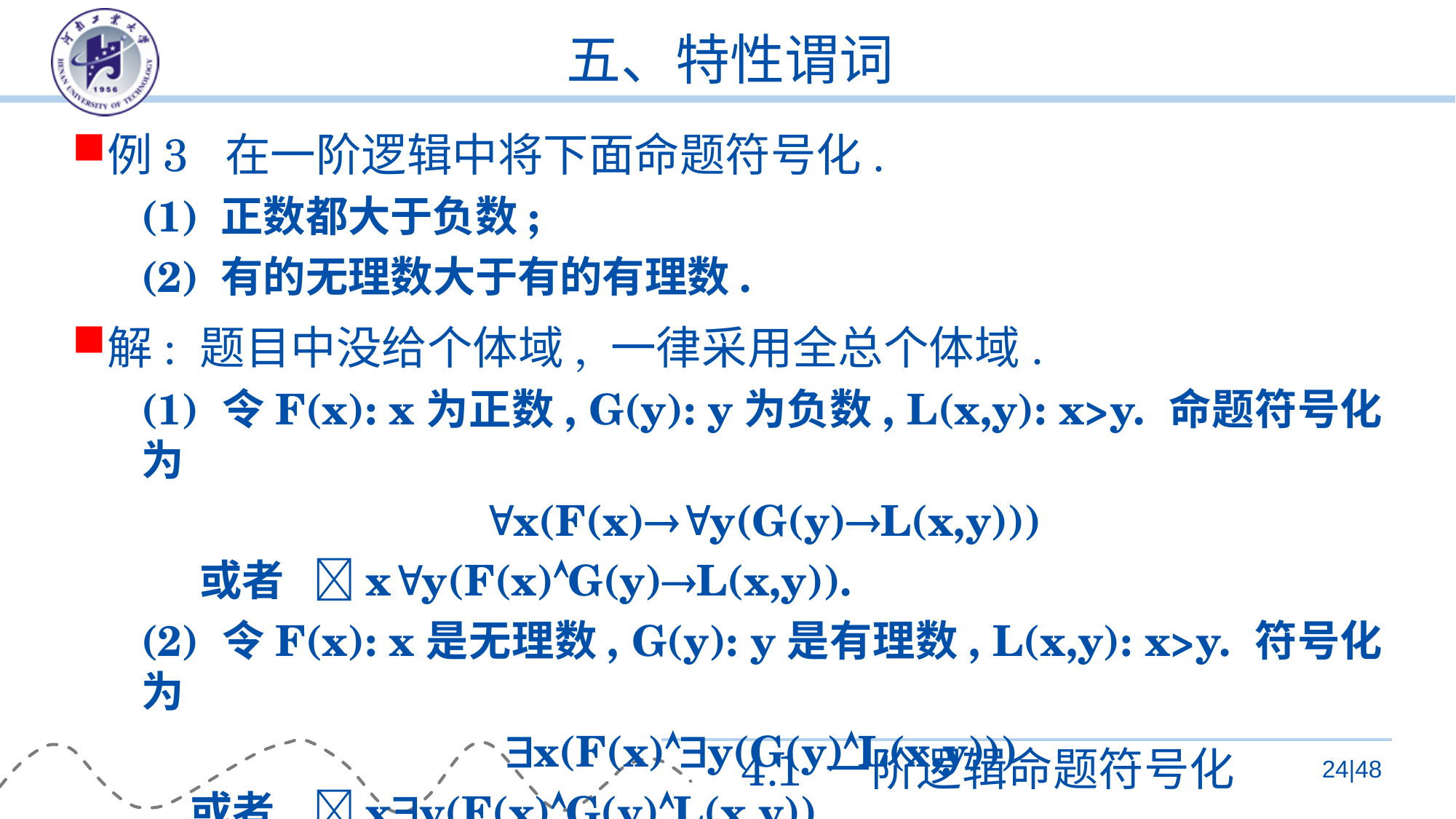

# 五、特性谓词
例3  在一阶逻辑中将下面命题符号化.
(1) 正数都大于负数;
(2) 有的无理数大于有的有理数.
解: 题目中没给个体域, 一律采用全总个体域.
(1) 令F(x): x为正数, G(y): y为负数, L(x,y): x>y. 命题符号化为
∀x(F(x)→∀y(G(y)→L(x,y)))
     或者   ∀x∀y(F(x)∧G(y)→L(x,y)).
(2) 令F(x): x是无理数, G(y): y是有理数, L(x,y): x>y. 符号化为
∃x(F(x)∧∃y(G(y)∧L(x,y)))
    或者    ∃x∃y(F(x)∧G(y)∧L(x,y))
4.1 一阶逻辑命题符号化
24|48